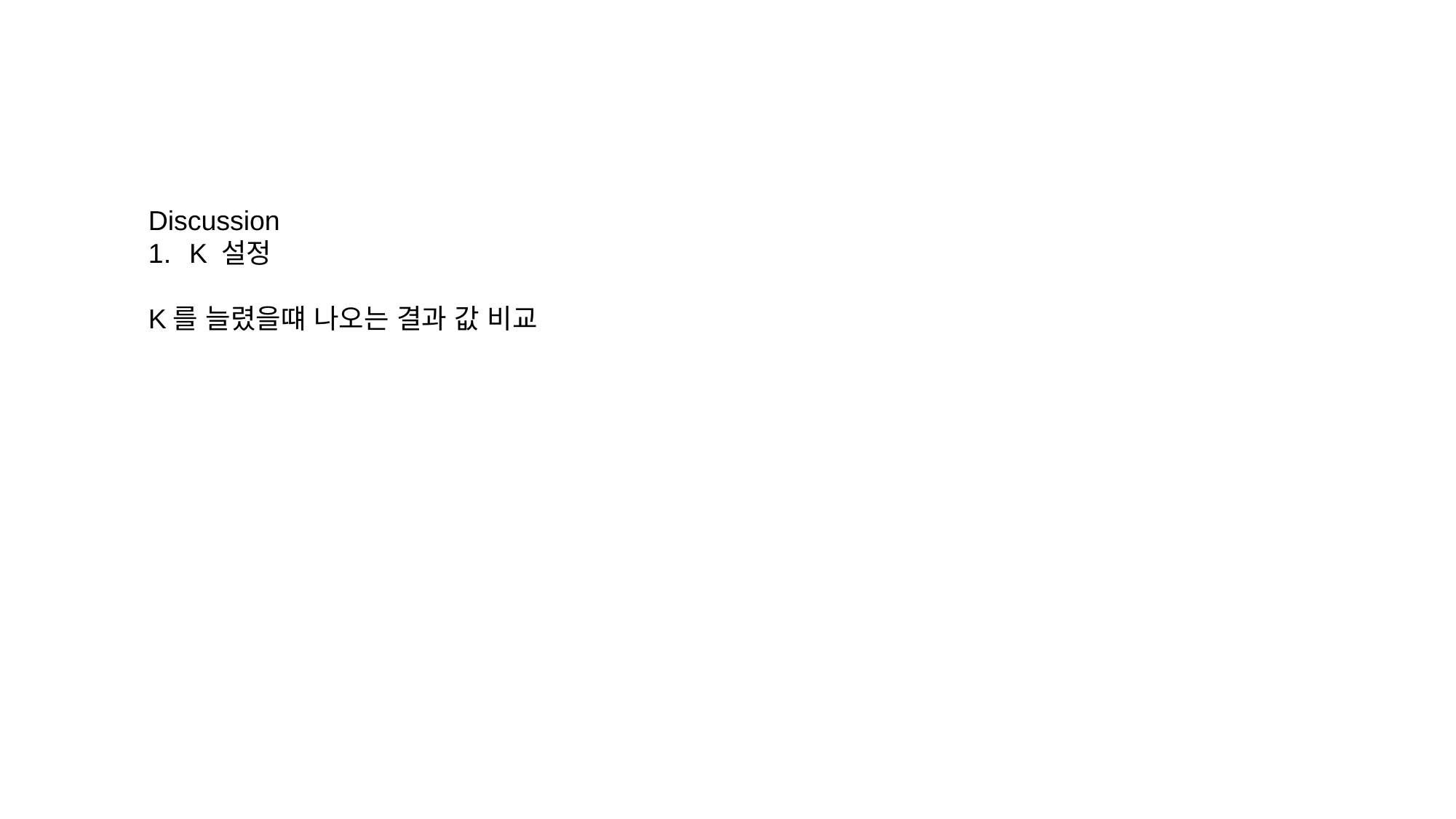

Discussion
K 설정

K를 늘렸을떄 나오는 결과 값 비교